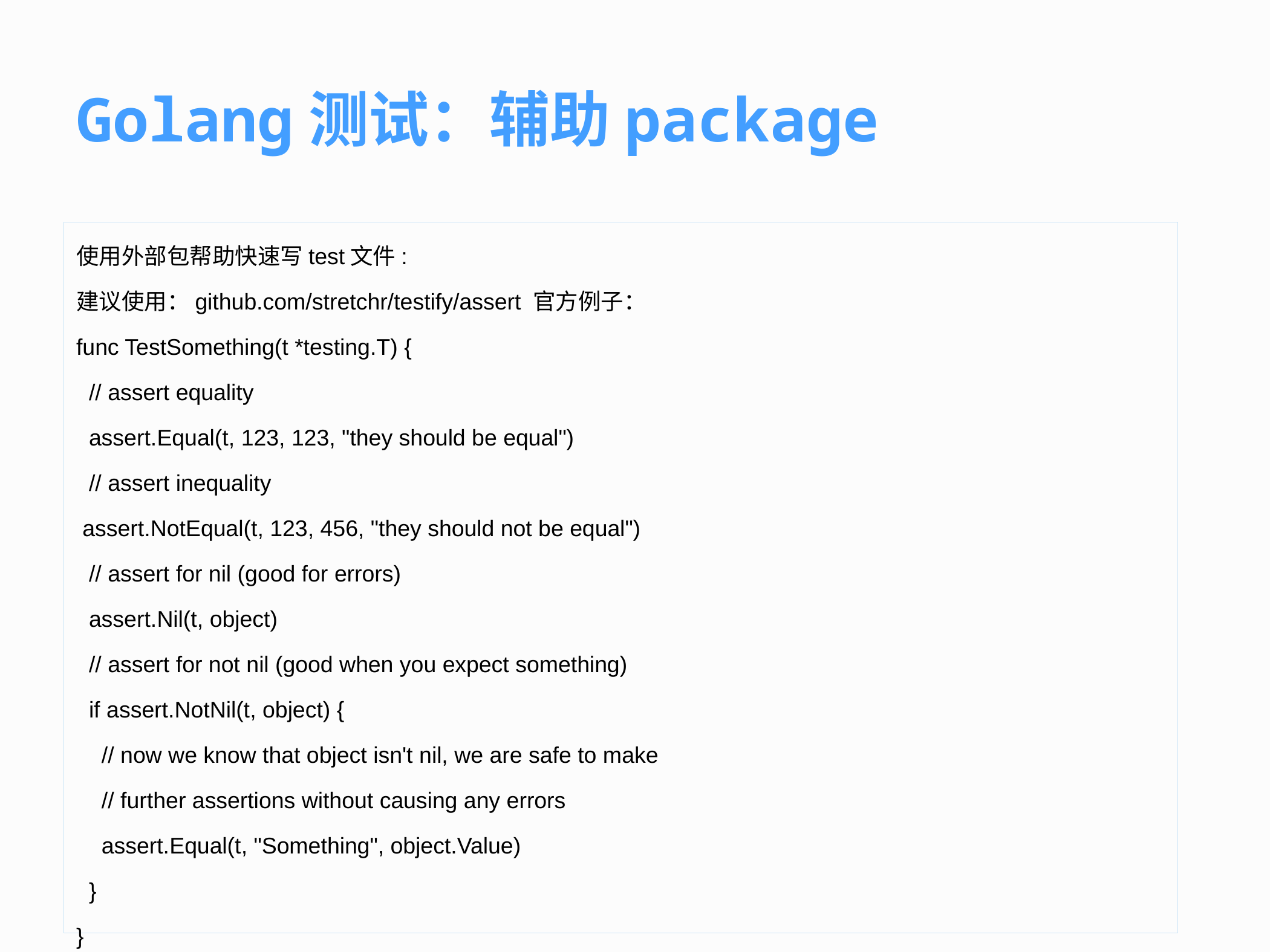

# Golang测试：辅助package
使用外部包帮助快速写test文件:
建议使用：github.com/stretchr/testify/assert 官方例子：
func TestSomething(t *testing.T) {
  // assert equality
  assert.Equal(t, 123, 123, "they should be equal")
  // assert inequality
 assert.NotEqual(t, 123, 456, "they should not be equal")
  // assert for nil (good for errors)
  assert.Nil(t, object)
  // assert for not nil (good when you expect something)
  if assert.NotNil(t, object) {
    // now we know that object isn't nil, we are safe to make
    // further assertions without causing any errors
    assert.Equal(t, "Something", object.Value)
  }
}